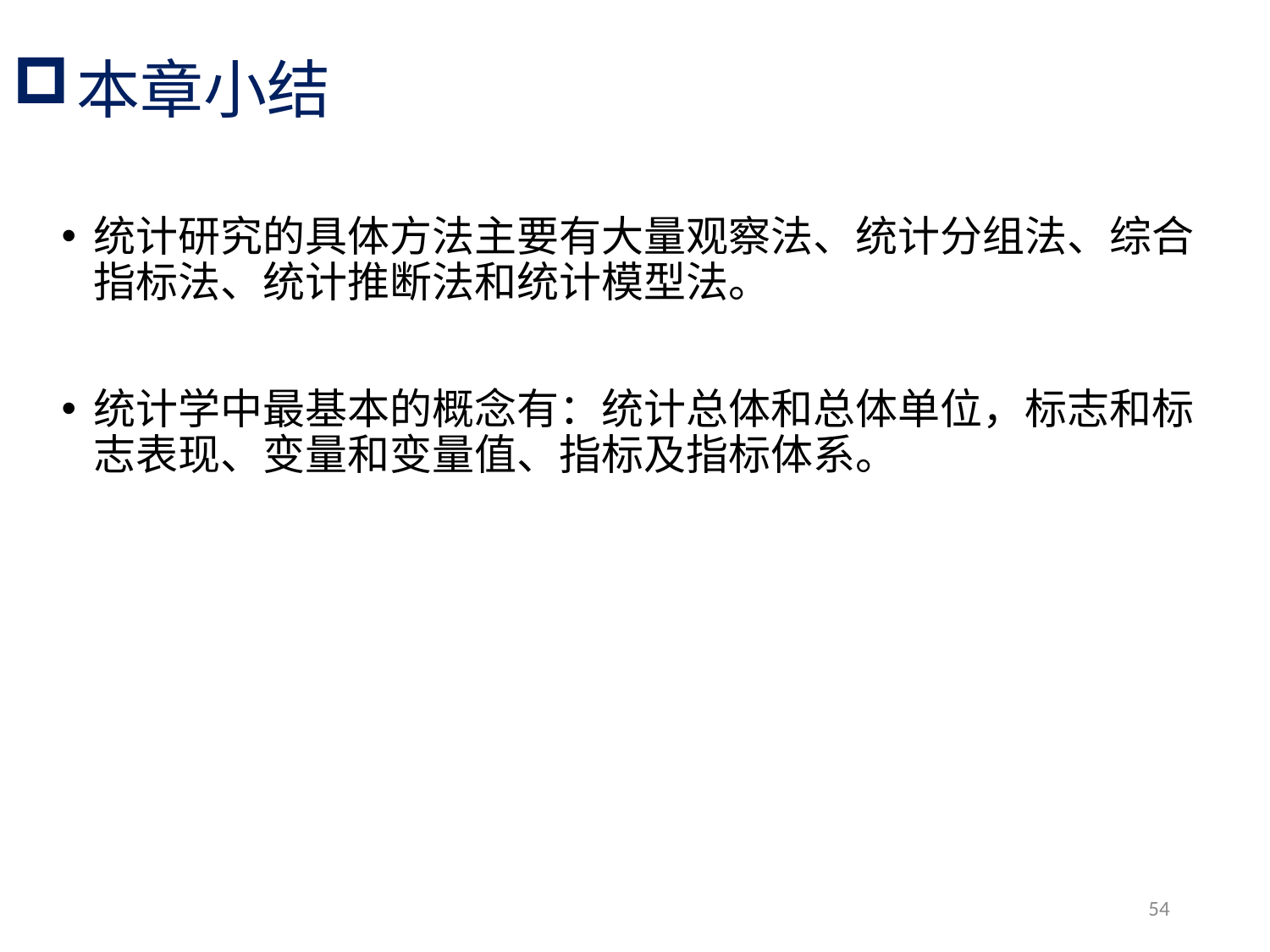

# 本章小结
统计研究的具体方法主要有大量观察法、统计分组法、综合指标法、统计推断法和统计模型法。

统计学中最基本的概念有：统计总体和总体单位，标志和标志表现、变量和变量值、指标及指标体系。
54